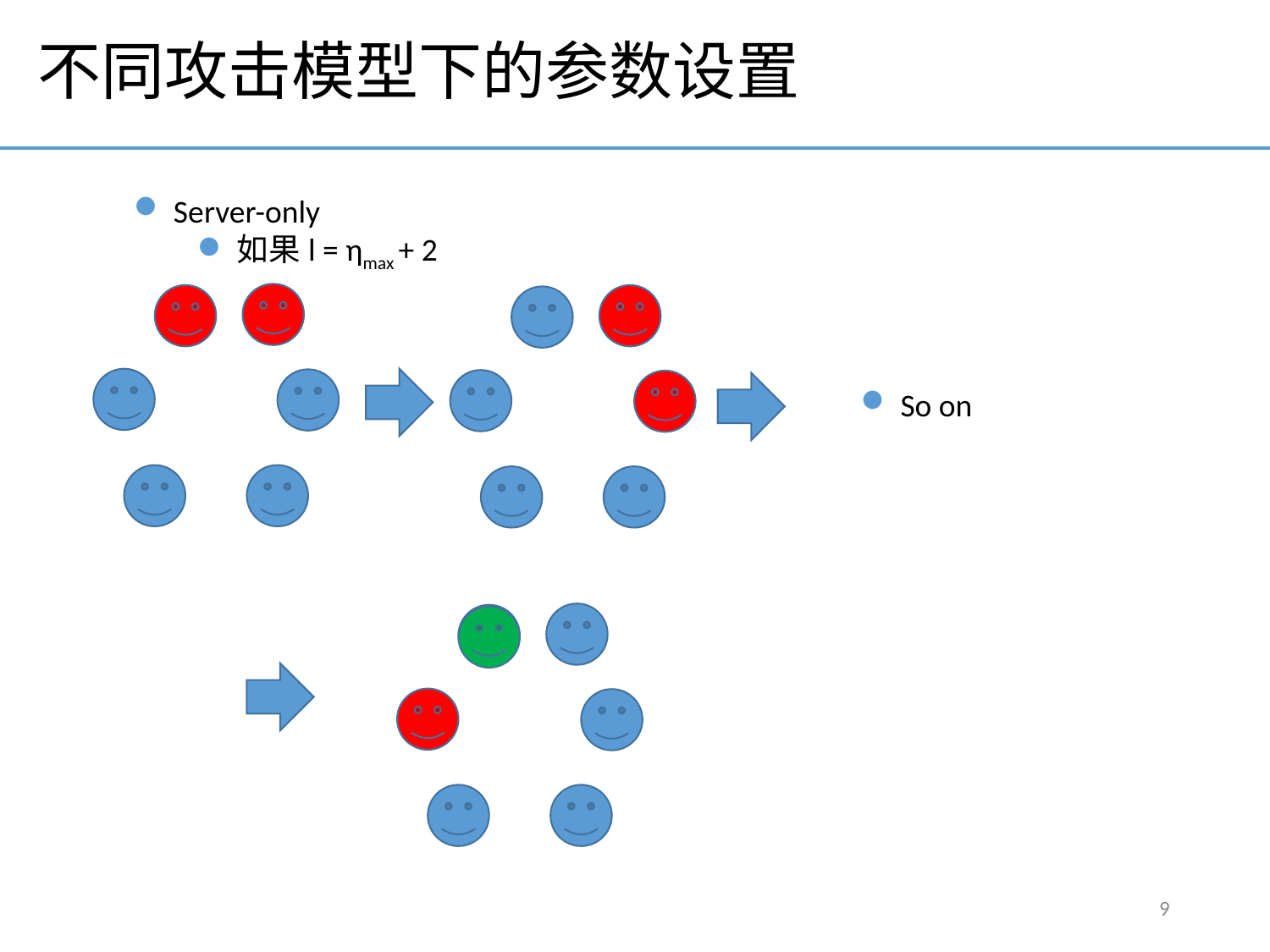

# 不同攻击模型下的参数设置
Server-only
如果l = ηmax + 2

So on

9